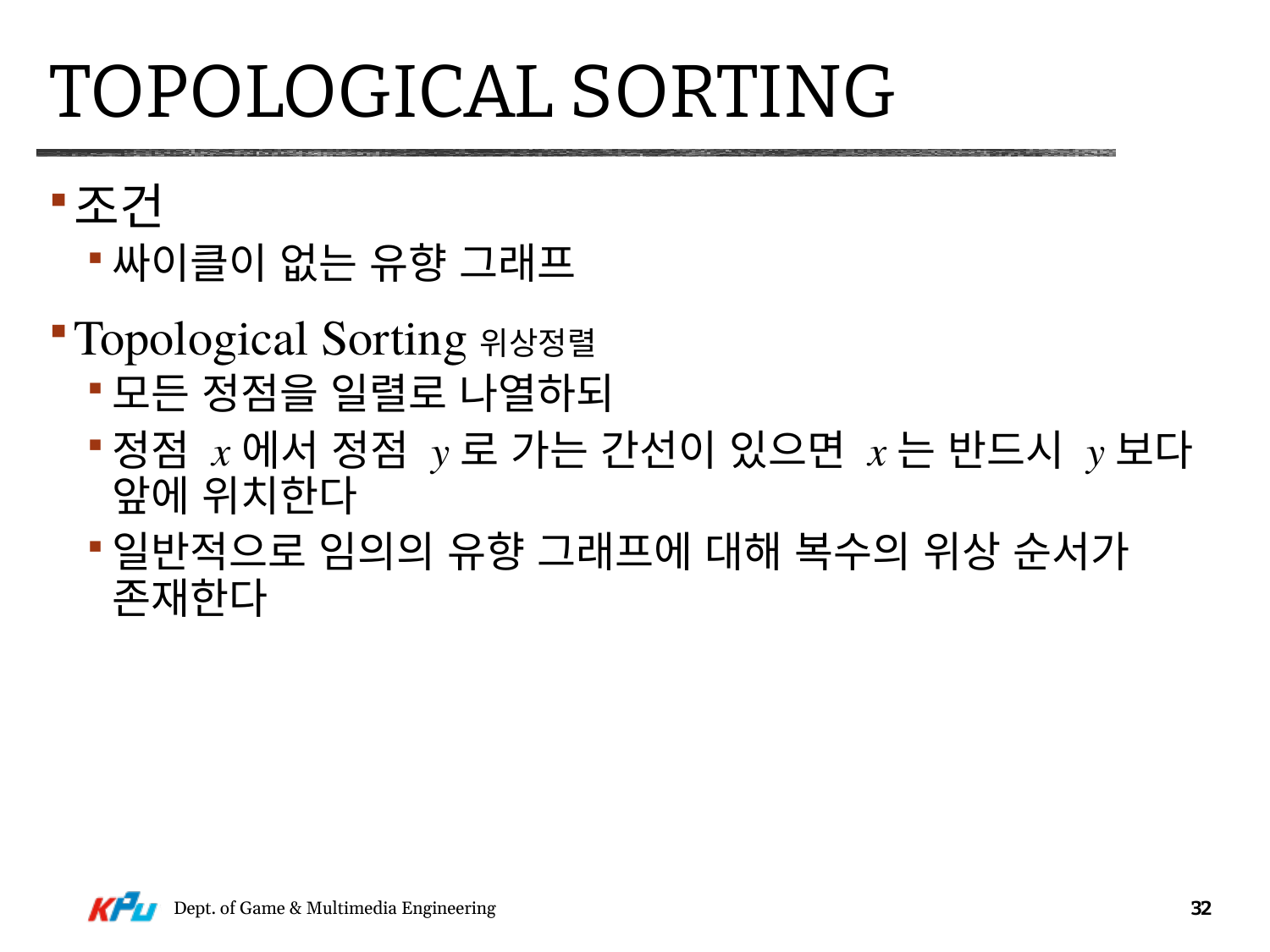

# Topological Sorting
조건
싸이클이 없는 유향 그래프
Topological Sorting위상정렬
모든 정점을 일렬로 나열하되
정점 x에서 정점 y로 가는 간선이 있으면 x는 반드시 y보다 앞에 위치한다
일반적으로 임의의 유향 그래프에 대해 복수의 위상 순서가 존재한다
Dept. of Game & Multimedia Engineering
32